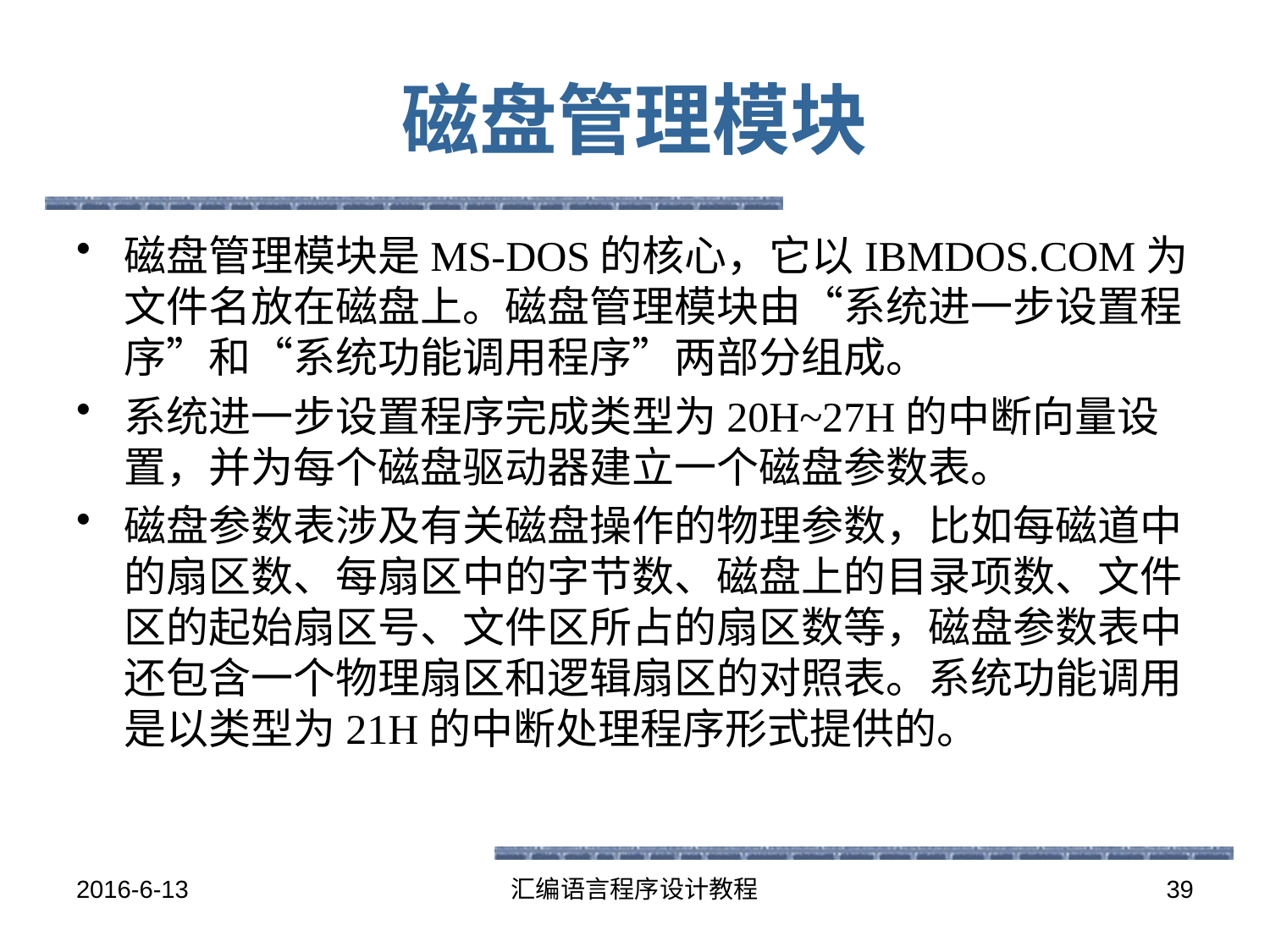

# 磁盘管理模块
磁盘管理模块是MS-DOS的核心，它以IBMDOS.COM为文件名放在磁盘上。磁盘管理模块由“系统进一步设置程序”和“系统功能调用程序”两部分组成。
系统进一步设置程序完成类型为20H~27H的中断向量设置，并为每个磁盘驱动器建立一个磁盘参数表。
磁盘参数表涉及有关磁盘操作的物理参数，比如每磁道中的扇区数、每扇区中的字节数、磁盘上的目录项数、文件区的起始扇区号、文件区所占的扇区数等，磁盘参数表中还包含一个物理扇区和逻辑扇区的对照表。系统功能调用是以类型为21H的中断处理程序形式提供的。
2016-6-13
汇编语言程序设计教程
39